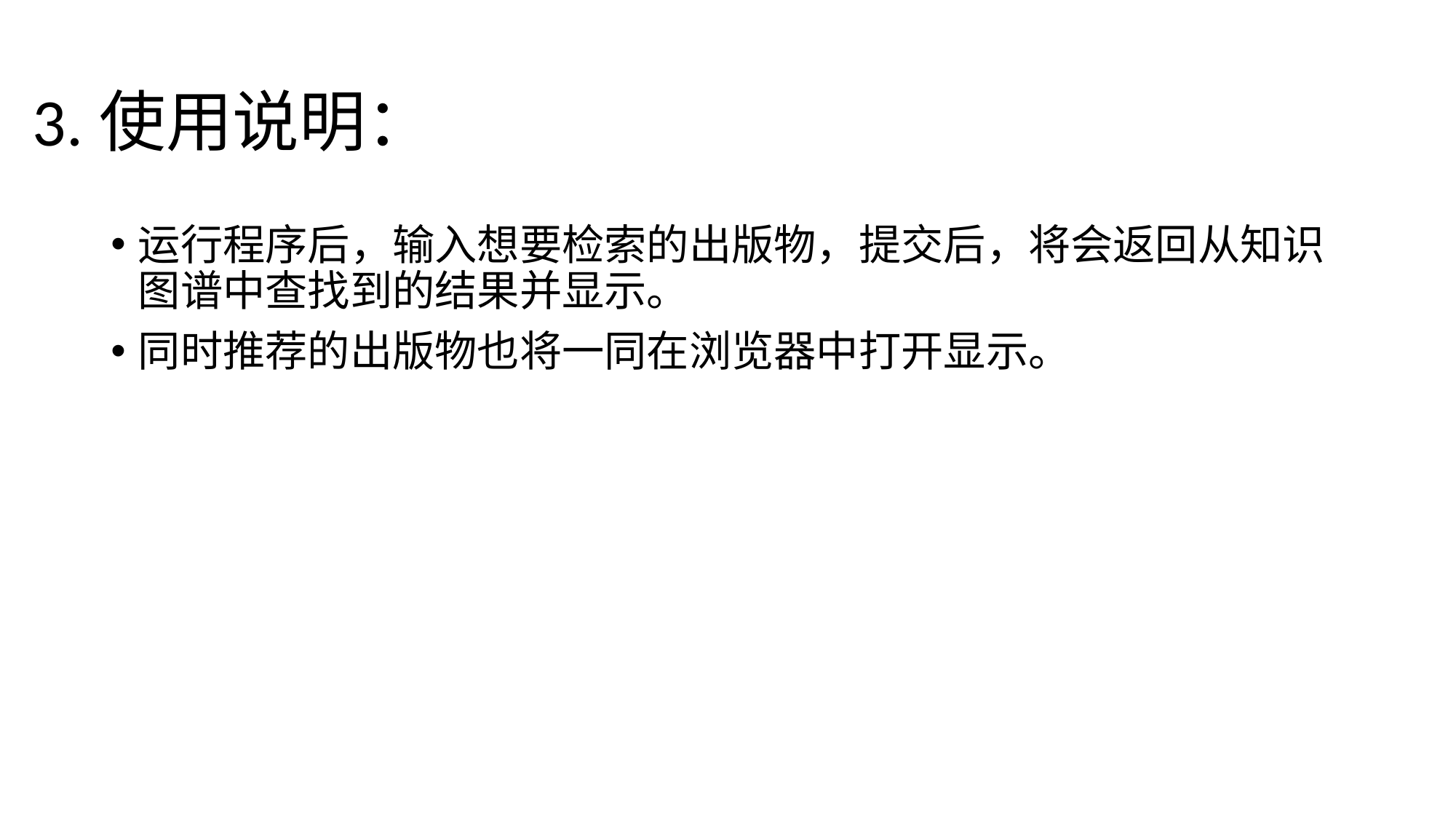

# 3.使用说明：
运行程序后，输入想要检索的出版物，提交后，将会返回从知识图谱中查找到的结果并显示。
同时推荐的出版物也将一同在浏览器中打开显示。